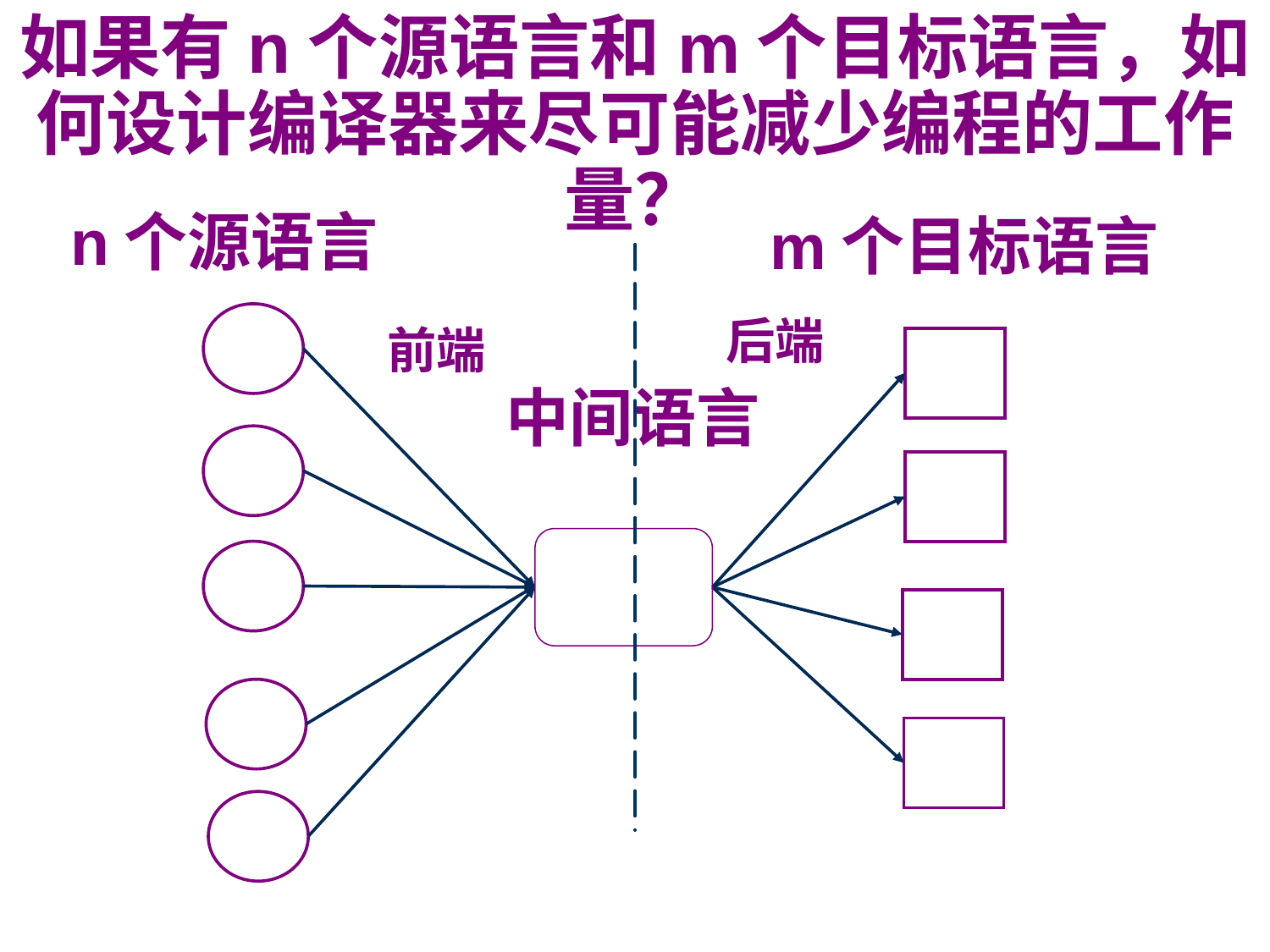

如果有n个源语言和m个目标语言，如何设计编译器来尽可能减少编程的工作量？
n个源语言
m个目标语言
后端

前端

中间语言